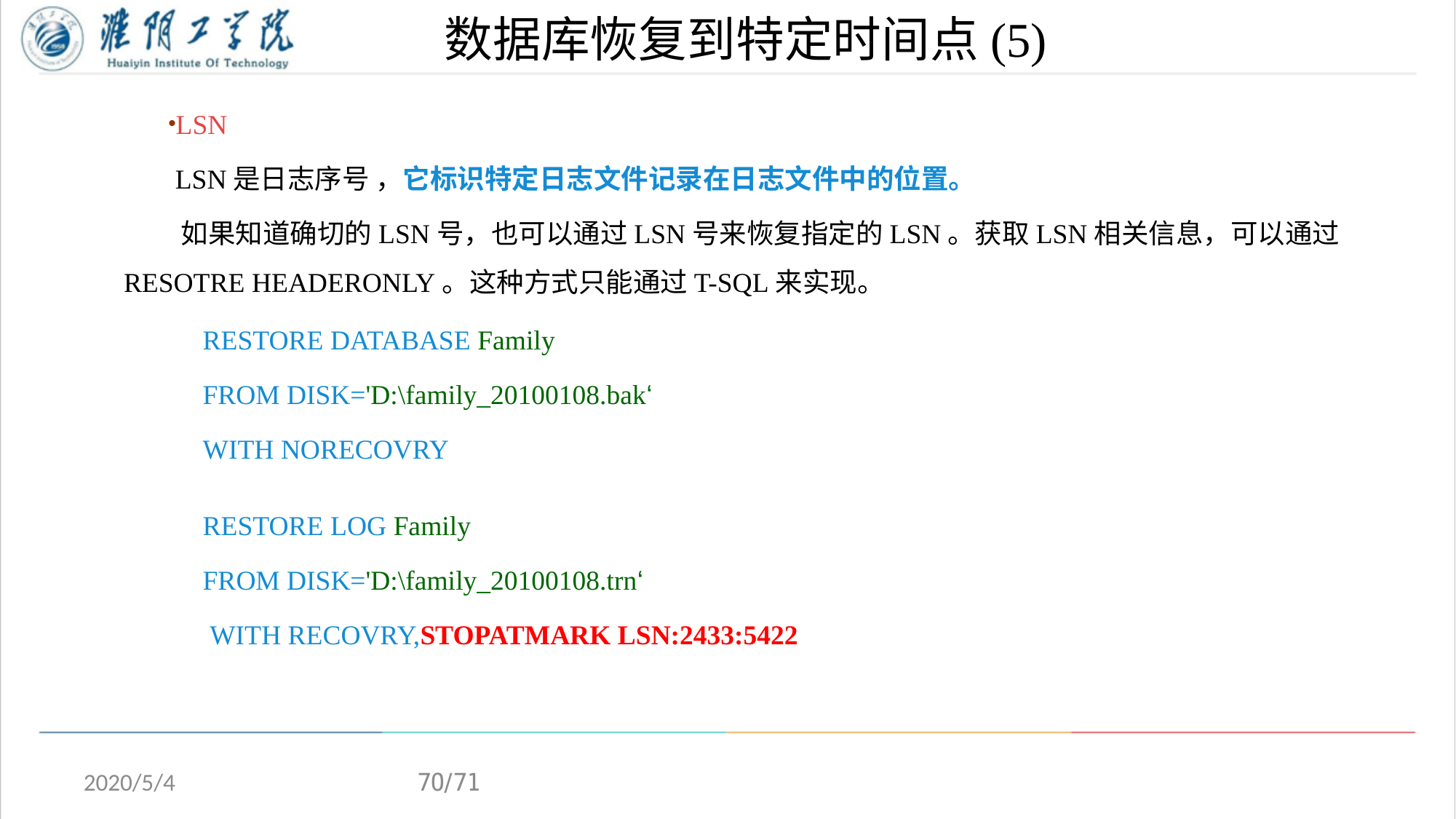

# 数据库恢复到特定时间点(5)
LSN
 LSN是日志序号 ，它标识特定日志文件记录在日志文件中的位置。
 如果知道确切的LSN号，也可以通过LSN号来恢复指定的LSN。获取LSN相关信息，可以通过RESOTRE HEADERONLY。这种方式只能通过T-SQL来实现。
     RESTORE DATABASE Family
     FROM DISK='D:\family_20100108.bak‘
     WITH NORECOVRY
     RESTORE LOG Family
     FROM DISK='D:\family_20100108.trn‘
      WITH RECOVRY,STOPATMARK LSN:2433:5422
70/71
2020/5/4